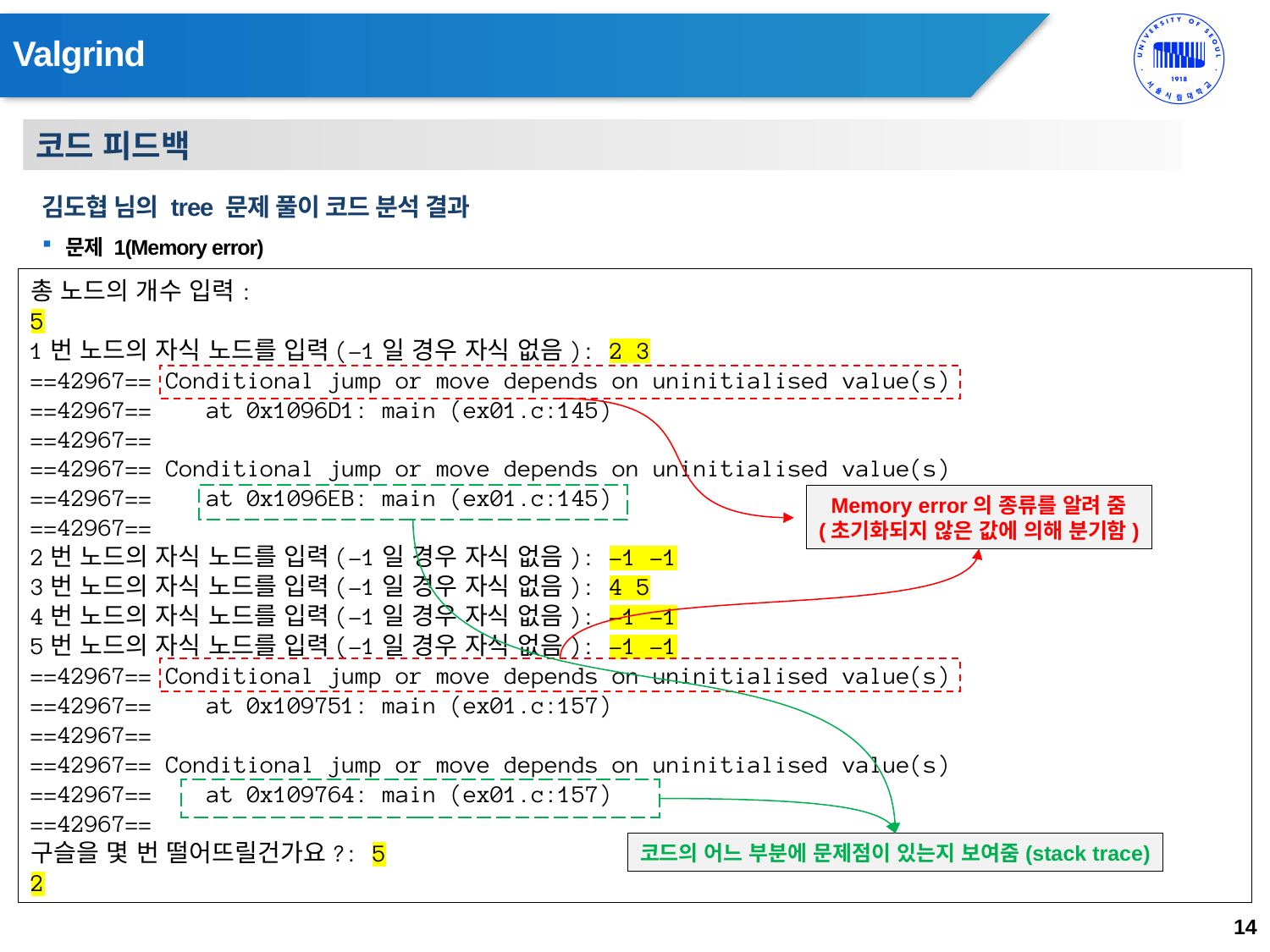

# Valgrind
코드 피드백
김도협 님의 tree 문제 풀이 코드 분석 결과
문제 1(Memory error)

총 노드의 개수 입력:
5
1번 노드의 자식 노드를 입력(-1일 경우 자식 없음): 2 3
==42967== Conditional jump or move depends on uninitialised value(s)
==42967==    at 0x1096D1: main (ex01.c:145)
==42967==
==42967== Conditional jump or move depends on uninitialised value(s)
==42967==    at 0x1096EB: main (ex01.c:145)
==42967==
2번 노드의 자식 노드를 입력(-1일 경우 자식 없음): -1 -1
3번 노드의 자식 노드를 입력(-1일 경우 자식 없음): 4 5
4번 노드의 자식 노드를 입력(-1일 경우 자식 없음): -1 -1
5번 노드의 자식 노드를 입력(-1일 경우 자식 없음): -1 -1
==42967== Conditional jump or move depends on uninitialised value(s)
==42967==    at 0x109751: main (ex01.c:157)
==42967==
==42967== Conditional jump or move depends on uninitialised value(s)
==42967==    at 0x109764: main (ex01.c:157)
==42967==
구슬을 몇 번 떨어뜨릴건가요?: 5
2

Memory error의 종류를 알려 줌
(초기화되지 않은 값에 의해 분기함)

코드의 어느 부분에 문제점이 있는지 보여줌(stack trace)

14